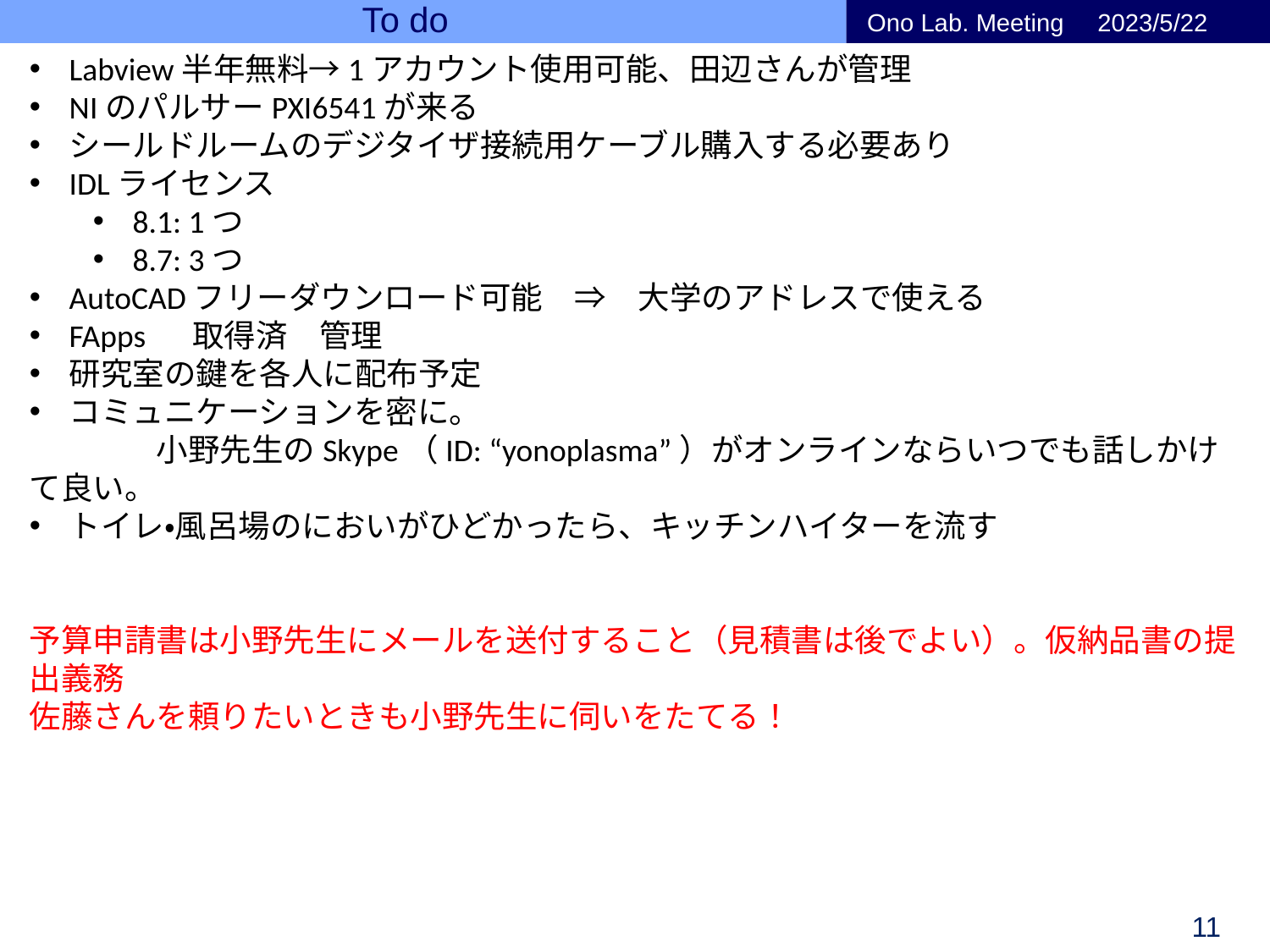

# To do
2023/5/22
Ono Lab. Meeting
Labview半年無料→1アカウント使用可能、田辺さんが管理
NIのパルサーPXI6541が来る
シールドルームのデジタイザ接続用ケーブル購入する必要あり
IDLライセンス
8.1: 1つ
8.7: 3つ
AutoCADフリーダウンロード可能　⇒　大学のアドレスで使える
FApps 　取得済　管理
研究室の鍵を各人に配布予定
コミュニケーションを密に。
	小野先生のSkype（ID: “yonoplasma”）がオンラインならいつでも話しかけて良い。
トイレ・風呂場のにおいがひどかったら、キッチンハイターを流す

予算申請書は小野先生にメールを送付すること（見積書は後でよい）。仮納品書の提出義務
佐藤さんを頼りたいときも小野先生に伺いをたてる！
11